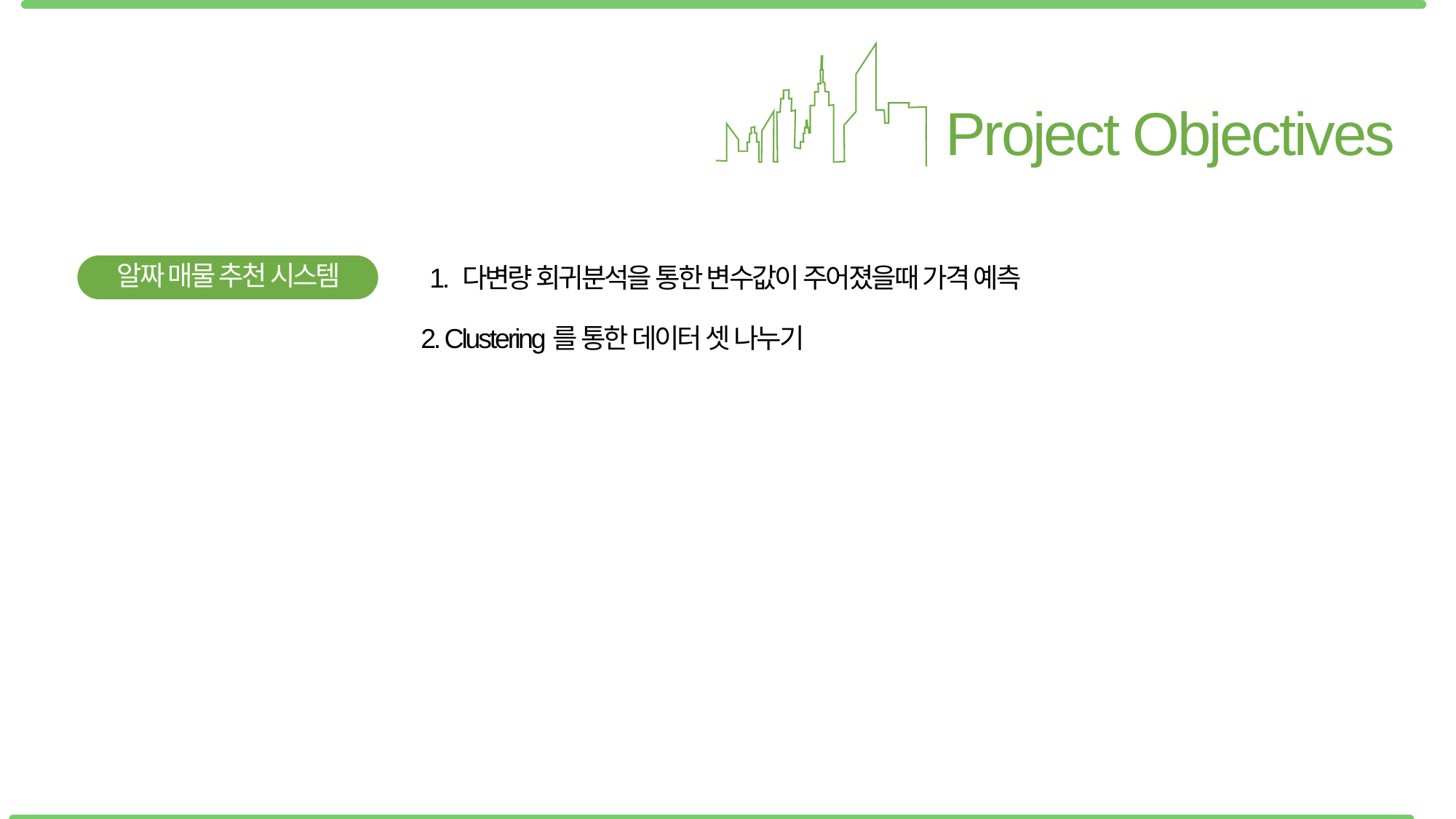

Project Objectives
알짜 매물 추천 시스템
1. 다변량 회귀분석을 통한 변수값이 주어졌을때 가격 예측

2. Clustering를 통한 데이터 셋 나누기